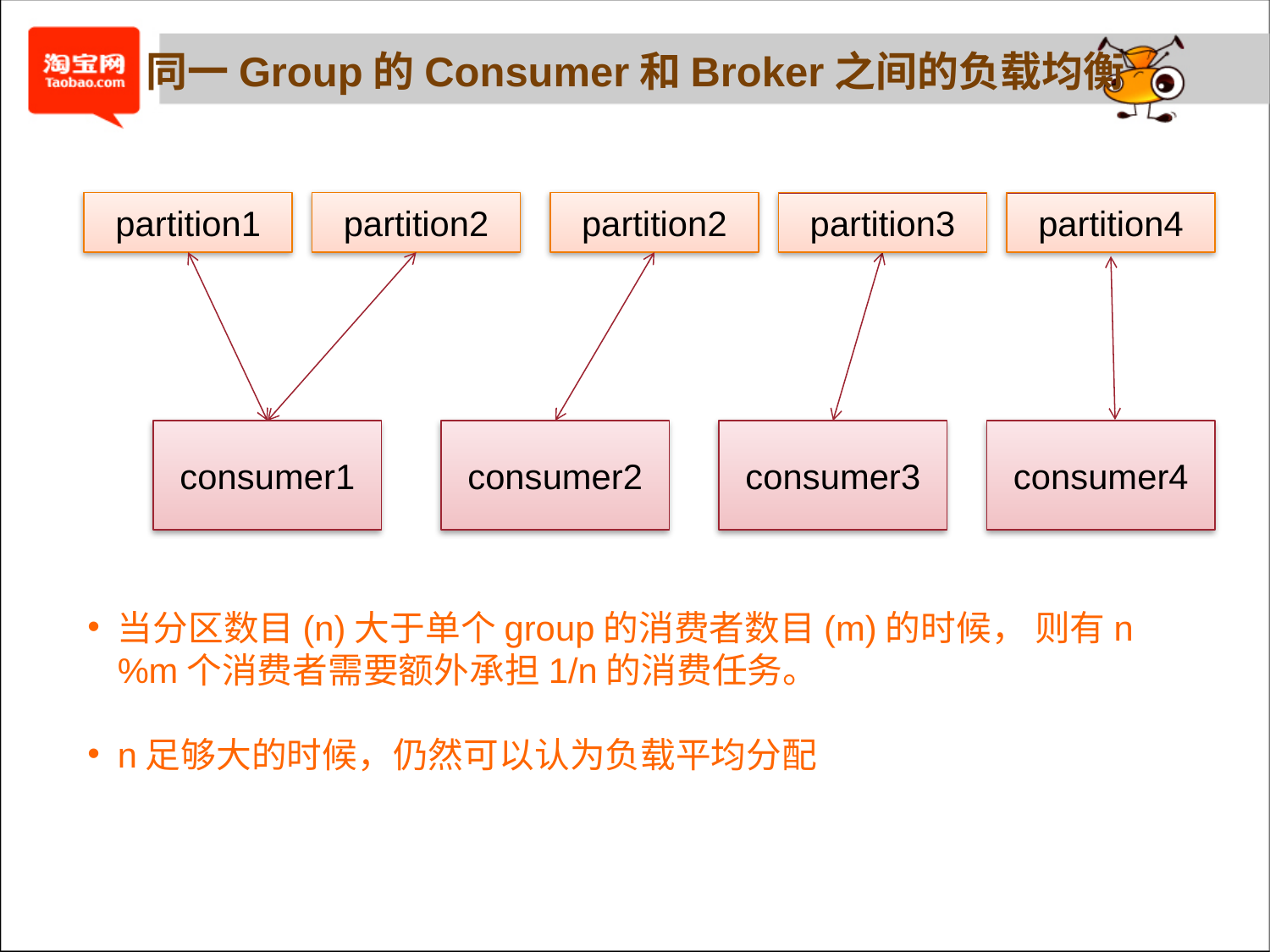

# 同一Group的Consumer和Broker之间的负载均衡
partition1
partition2
partition2
partition3
partition4
consumer1
consumer2
consumer3
consumer4
当分区数目(n)大于单个group的消费者数目(m)的时候， 则有n%m个消费者需要额外承担1/n的消费任务。

n足够大的时候，仍然可以认为负载平均分配